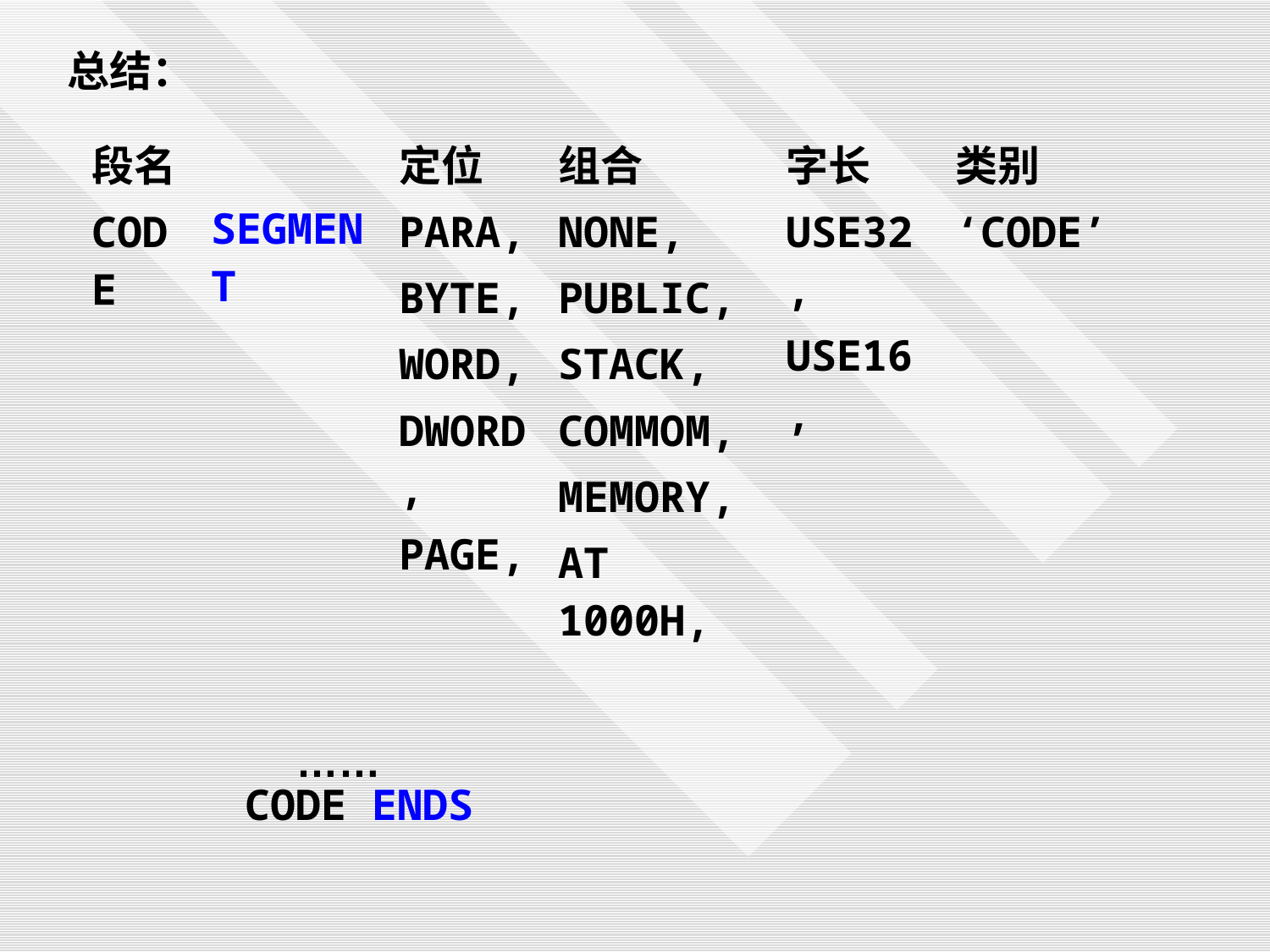

总结：

         ……
       CODE ENDS
| 段名 CODE | SEGMENT | 定位 PARA, BYTE, WORD, DWORD, PAGE, | 组合 NONE, PUBLIC, STACK, COMMOM, MEMORY, AT 1000H, | 字长 USE32, USE16, | 类别 ‘CODE’ |
| --- | --- | --- | --- | --- | --- |